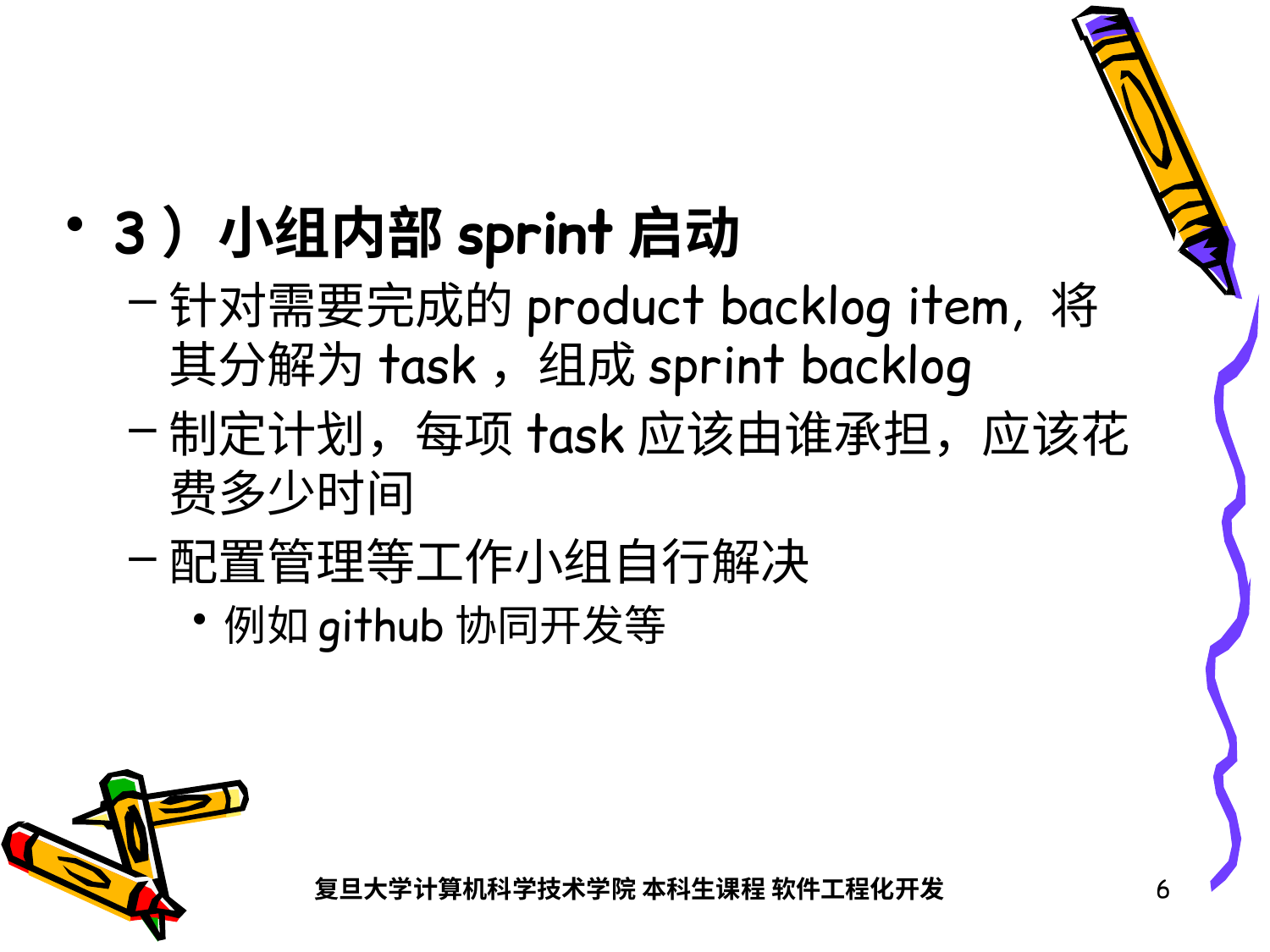

#
3）小组内部sprint启动
针对需要完成的product backlog item, 将其分解为task，组成sprint backlog
制定计划，每项task应该由谁承担，应该花费多少时间
配置管理等工作小组自行解决
例如github协同开发等
复旦大学计算机科学技术学院 本科生课程 软件工程化开发
6